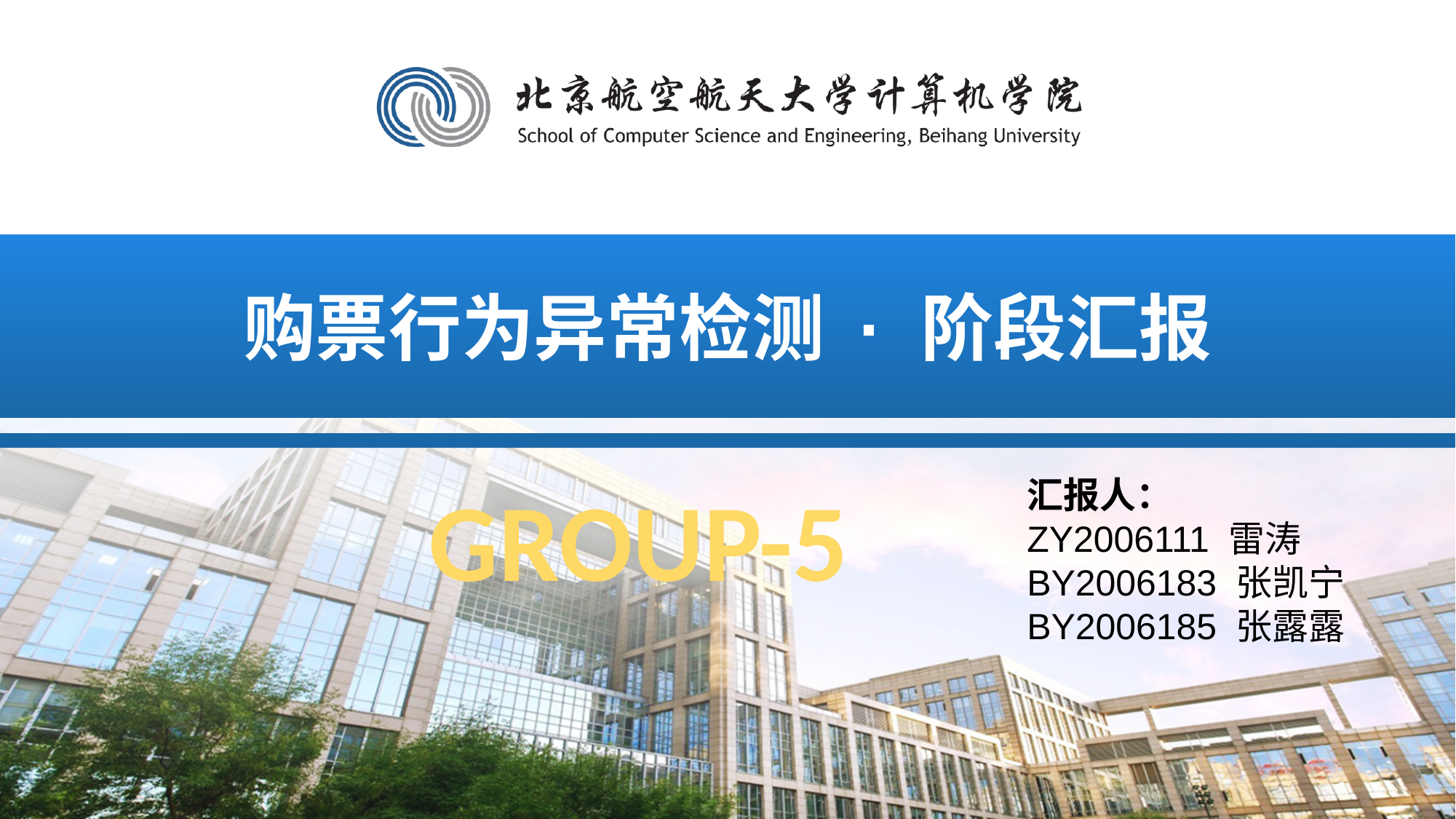

# 购票行为异常检测 · 阶段汇报
汇报人：
ZY2006111 雷涛
BY2006183 张凯宁
BY2006185 张露露

GROUP-5